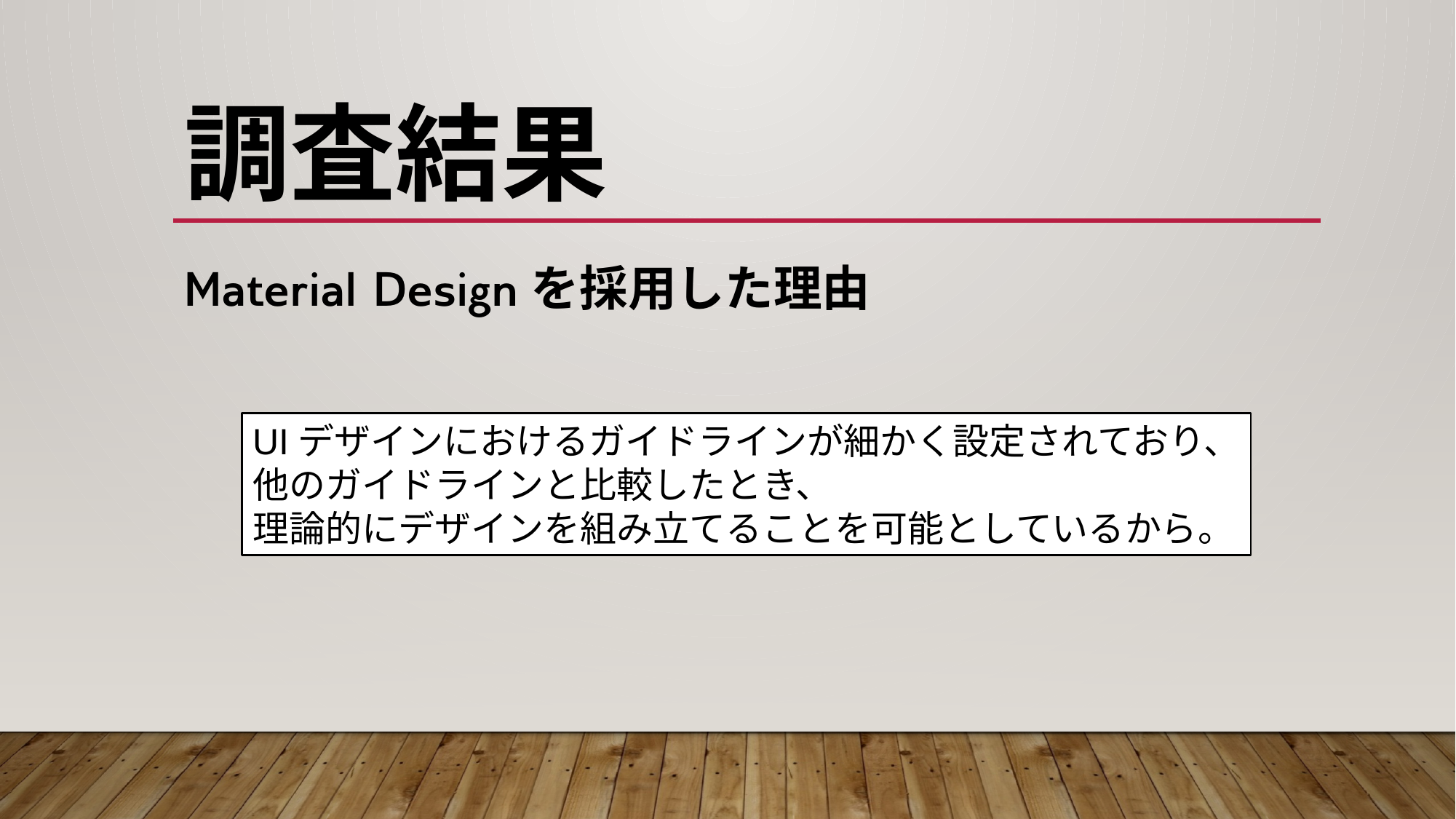

# 調査結果
Material Designを採用した理由
UIデザインにおけるガイドラインが細かく設定されており、
他のガイドラインと比較したとき、
理論的にデザインを組み立てることを可能としているから。